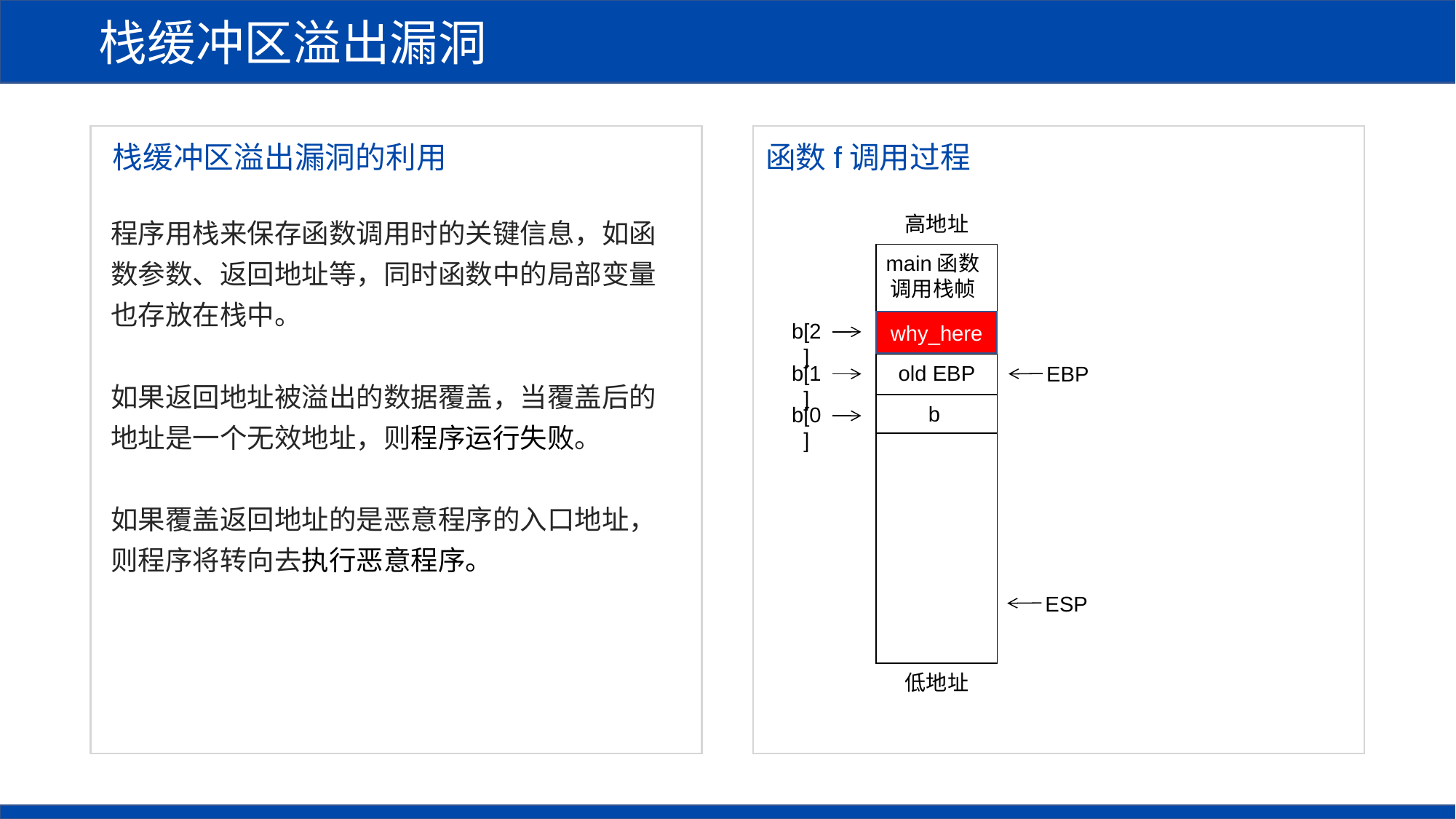

栈缓冲区溢出漏洞

栈缓冲区溢出漏洞的利用
函数f调用过程
程序用栈来保存函数调用时的关键信息，如函数参数、返回地址等，同时函数中的局部变量也存放在栈中。

如果返回地址被溢出的数据覆盖，当覆盖后的地址是一个无效地址，则程序运行失败。

如果覆盖返回地址的是恶意程序的入口地址，则程序将转向去执行恶意程序。
高地址

main函数调用栈帧
why_here
b[2]
返回地址
b[1]
old EBP
EBP
b
b[0]
ESP
低地址